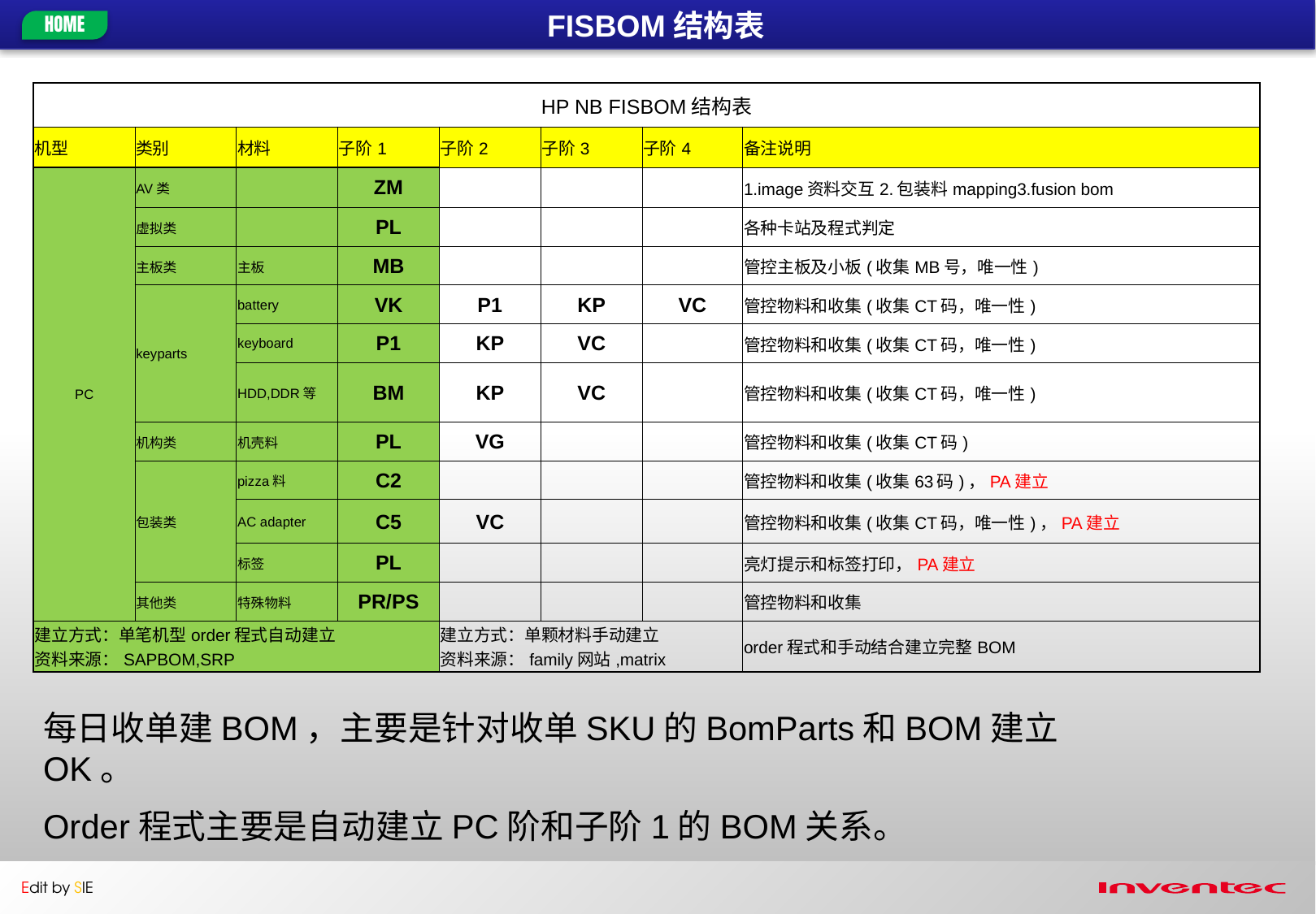

# FISBOM结构表
| HP NB FISBOM结构表 |  |  |  |  |  |  |  |
| --- | --- | --- | --- | --- | --- | --- | --- |
| 机型 | 类别 | 材料 | 子阶1 | 子阶2 | 子阶3 | 子阶4 | 备注说明 |
| PC | AV类 |  | ZM |  |  |  | 1.image资料交互2.包装料mapping3.fusion bom |
|  | 虚拟类 |  | PL |  |  |  | 各种卡站及程式判定 |
|  | 主板类 | 主板 | MB |  |  |  | 管控主板及小板(收集MB号，唯一性) |
|  | keyparts | battery | VK | P1 | KP | VC | 管控物料和收集(收集CT码，唯一性) |
|  |  | keyboard | P1 | KP | VC |  | 管控物料和收集(收集CT码，唯一性) |
|  |  | HDD,DDR等 | BM | KP | VC |  | 管控物料和收集(收集CT码，唯一性) |
|  | 机构类 | 机壳料 | PL | VG |  |  | 管控物料和收集(收集CT码) |
|  | 包装类 | pizza料 | C2 |  |  |  | 管控物料和收集(收集63码)，PA建立 |
|  |  | AC adapter | C5 | VC |  |  | 管控物料和收集(收集CT码，唯一性)，PA建立 |
|  |  | 标签 | PL |  |  |  | 亮灯提示和标签打印，PA建立 |
|  | 其他类 | 特殊物料 | PR/PS |  |  |  | 管控物料和收集 |
| 建立方式：单笔机型order程式自动建立 资料来源：SAPBOM,SRP |  |  |  | 建立方式：单颗材料手动建立 资料来源：family网站,matrix |  |  | order程式和手动结合建立完整BOM |
每日收单建BOM，主要是针对收单SKU的BomParts和BOM建立OK。
Order程式主要是自动建立PC阶和子阶1的BOM关系。